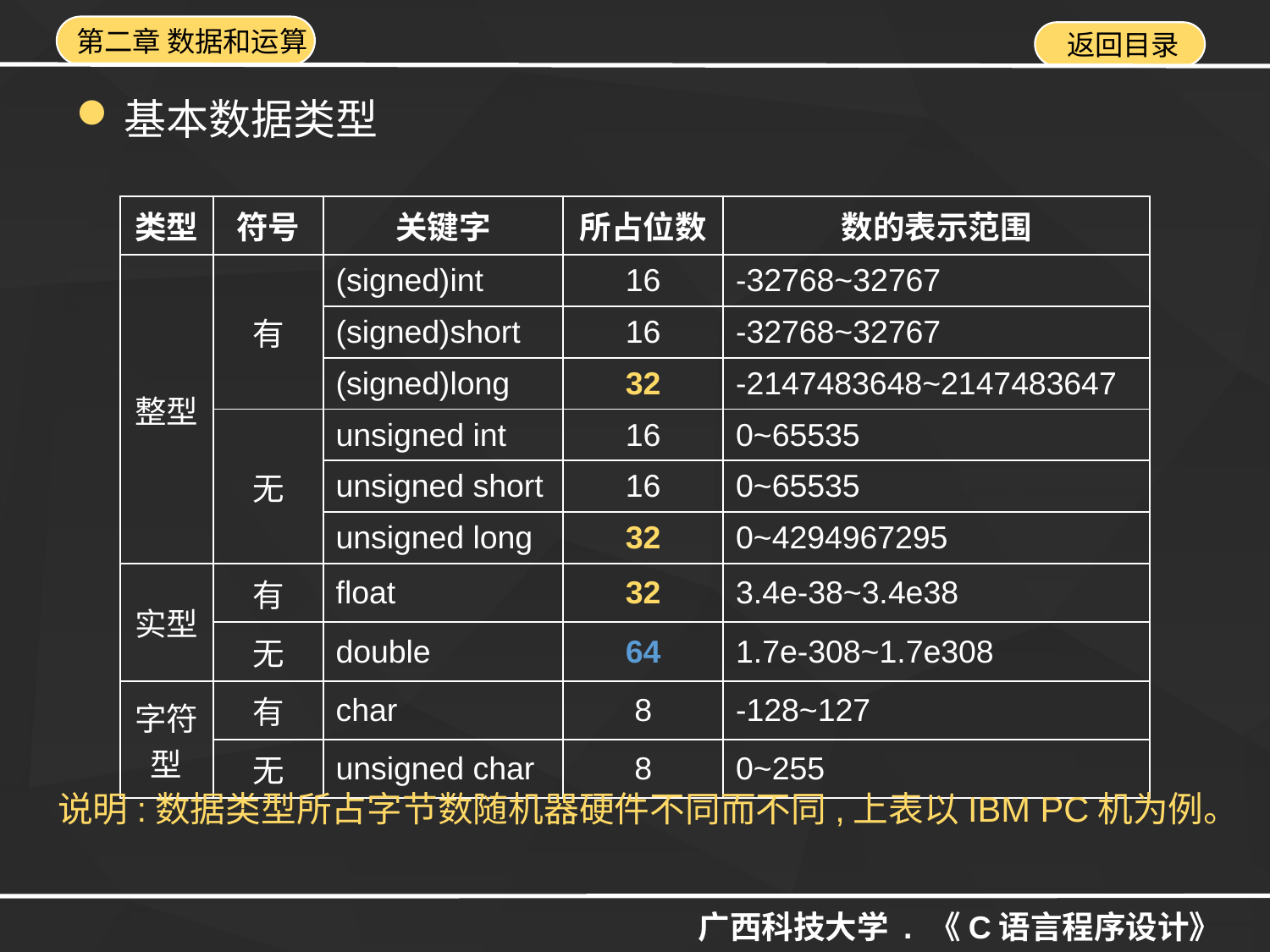

基本数据类型
| 类型 | 符号 | 关键字 | 所占位数 | 数的表示范围 |
| --- | --- | --- | --- | --- |
| 整型 | 有 | (signed)int | 16 | -32768~32767 |
|  |  | (signed)short | 16 | -32768~32767 |
|  |  | (signed)long | 32 | -2147483648~2147483647 |
|  | 无 | unsigned int | 16 | 0~65535 |
|  |  | unsigned short | 16 | 0~65535 |
|  |  | unsigned long | 32 | 0~4294967295 |
| 实型 | 有 | float | 32 | 3.4e-38~3.4e38 |
|  | 无 | double | 64 | 1.7e-308~1.7e308 |
| 字符型 | 有 | char | 8 | -128~127 |
|  | 无 | unsigned char | 8 | 0~255 |
说明:数据类型所占字节数随机器硬件不同而不同,上表以IBM PC机为例。